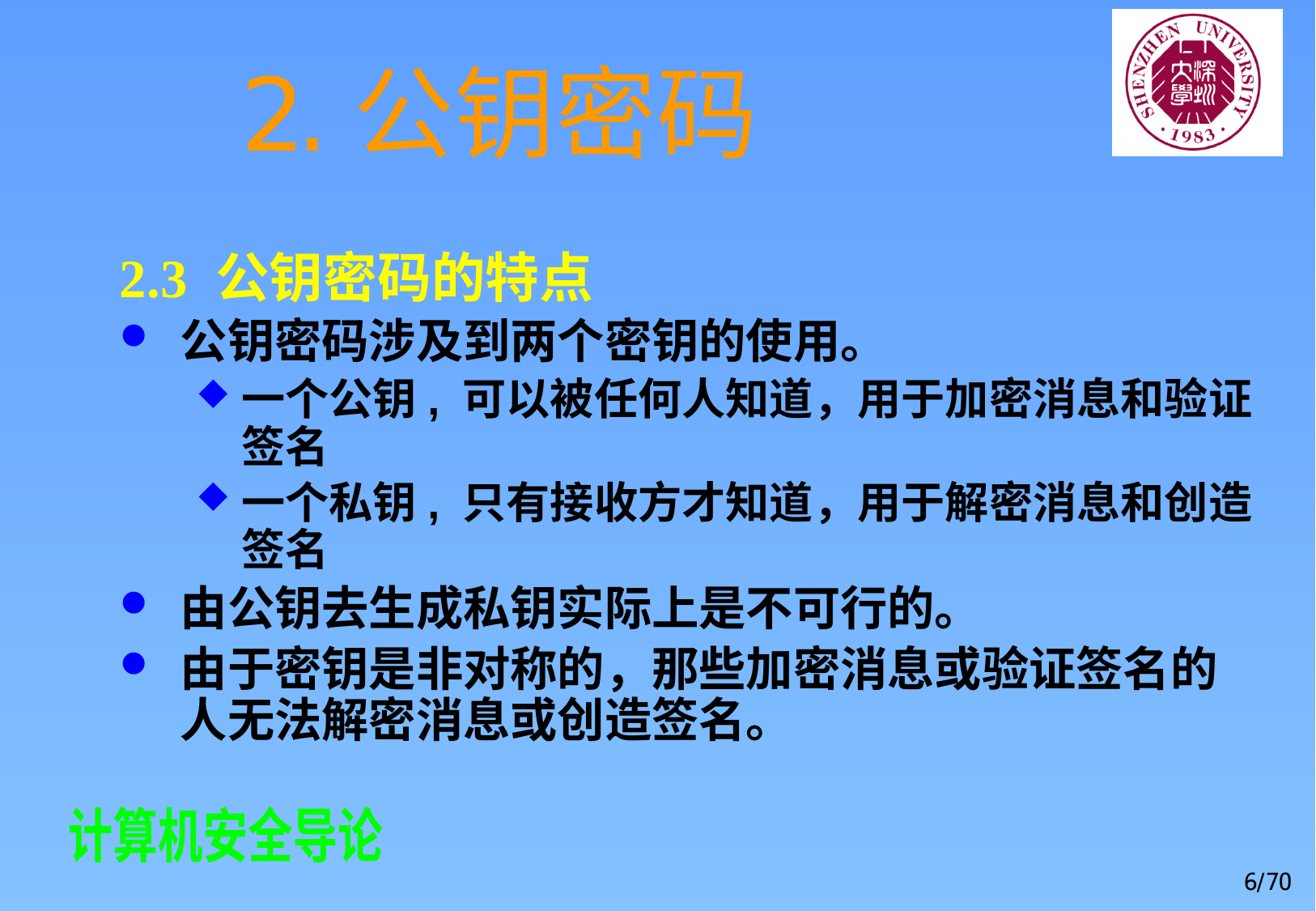

# 2.公钥密码
2.3 公钥密码的特点
公钥密码涉及到两个密钥的使用。
一个公钥, 可以被任何人知道，用于加密消息和验证签名
一个私钥, 只有接收方才知道，用于解密消息和创造签名
由公钥去生成私钥实际上是不可行的。
由于密钥是非对称的，那些加密消息或验证签名的人无法解密消息或创造签名。
6/70